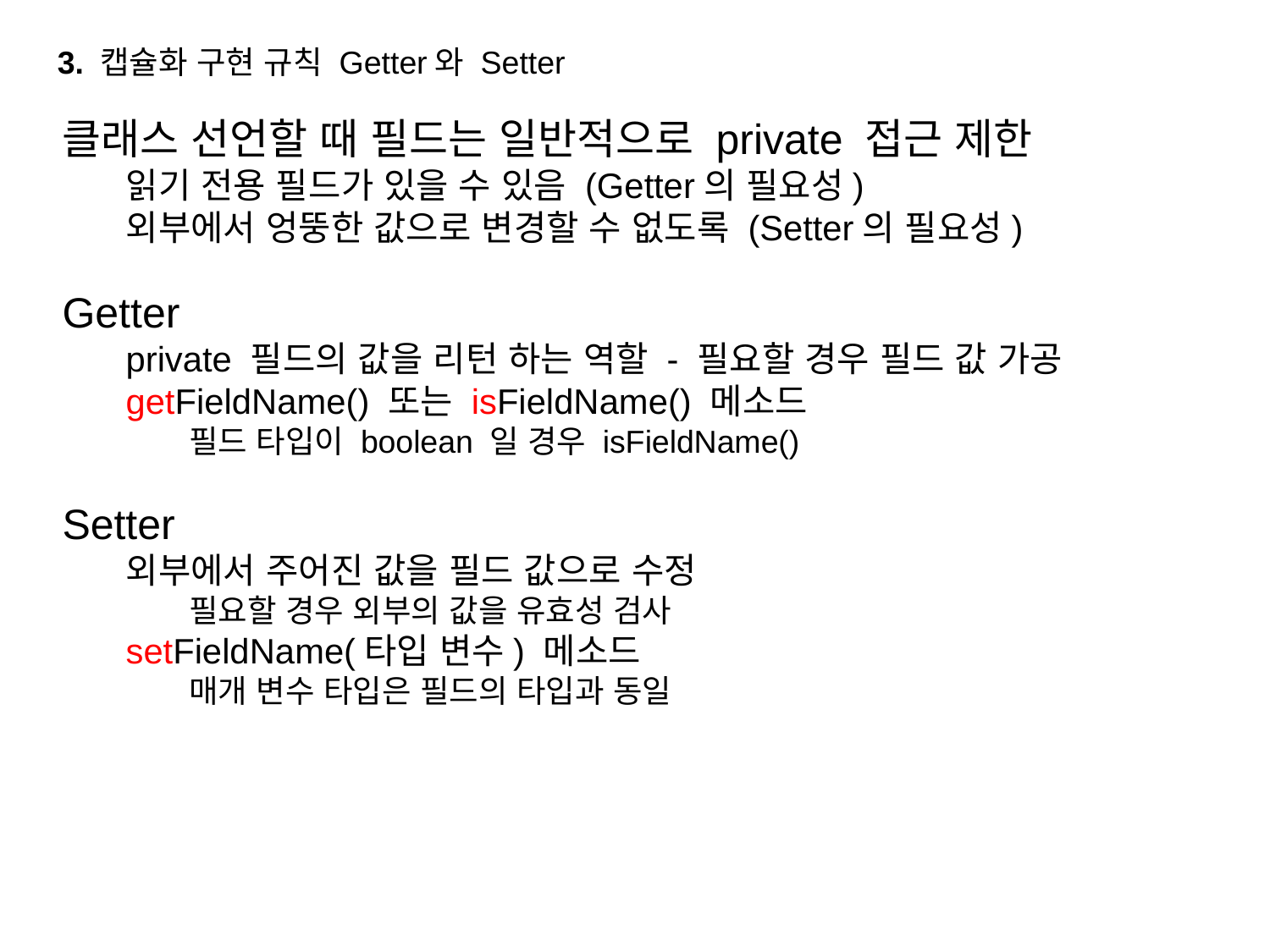

3. 캡슐화 구현 규칙 Getter와 Setter
클래스 선언할 때 필드는 일반적으로 private 접근 제한
읽기 전용 필드가 있을 수 있음 (Getter의 필요성)
외부에서 엉뚱한 값으로 변경할 수 없도록 (Setter의 필요성)

Getter
private 필드의 값을 리턴 하는 역할 - 필요할 경우 필드 값 가공
getFieldName() 또는 isFieldName() 메소드
필드 타입이 boolean 일 경우 isFieldName()

Setter
외부에서 주어진 값을 필드 값으로 수정
필요할 경우 외부의 값을 유효성 검사
setFieldName(타입 변수) 메소드
매개 변수 타입은 필드의 타입과 동일